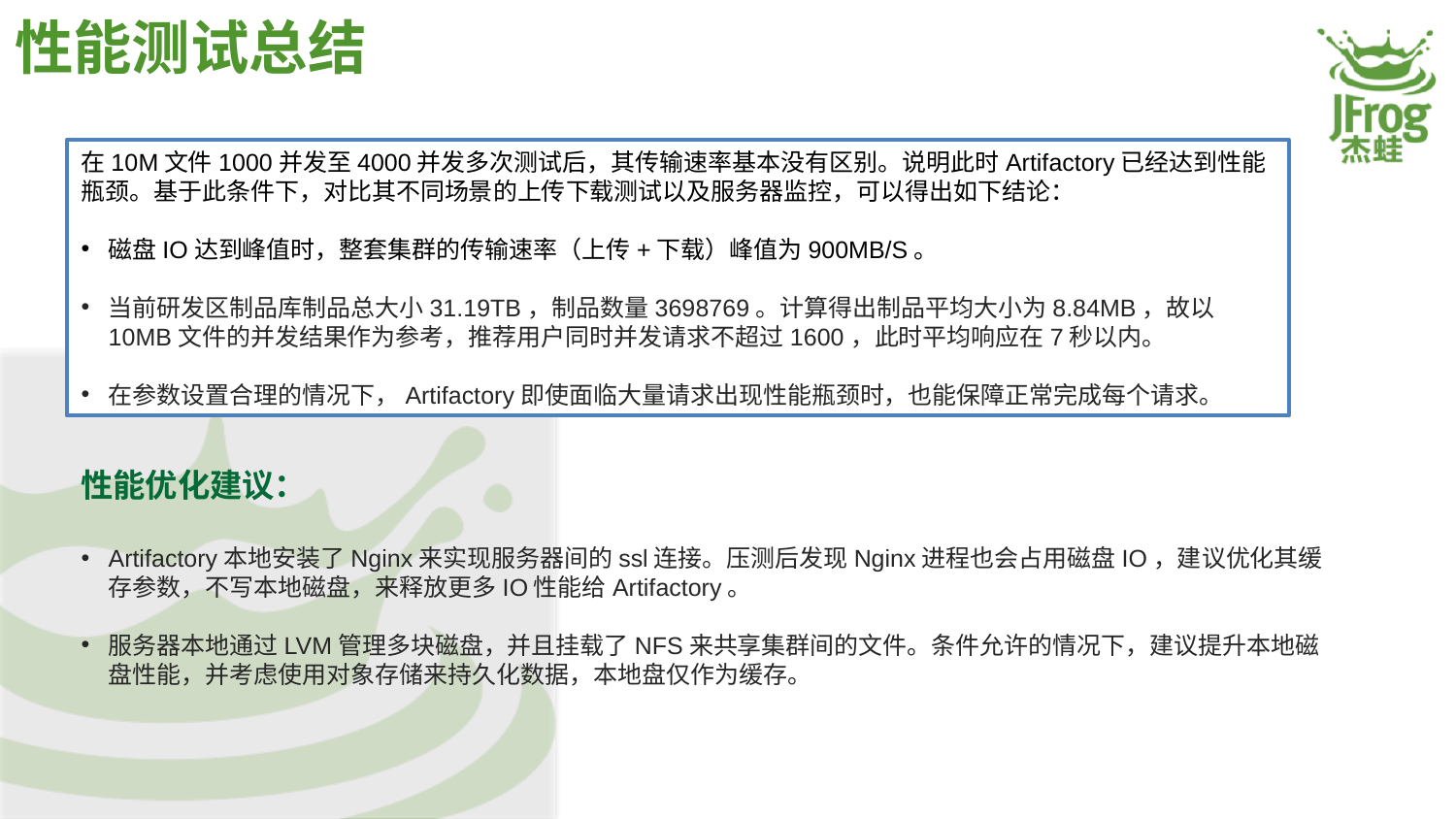

# 性能测试总结
在10M文件1000并发至4000并发多次测试后，其传输速率基本没有区别。说明此时Artifactory已经达到性能瓶颈。基于此条件下，对比其不同场景的上传下载测试以及服务器监控，可以得出如下结论：

磁盘IO达到峰值时，整套集群的传输速率（上传+下载）峰值为900MB/S。

当前研发区制品库制品总大小31.19TB，制品数量3698769。计算得出制品平均大小为8.84MB，故以10MB文件的并发结果作为参考，推荐用户同时并发请求不超过1600，此时平均响应在7秒以内。

在参数设置合理的情况下，Artifactory即使面临大量请求出现性能瓶颈时，也能保障正常完成每个请求。
性能优化建议：

Artifactory本地安装了Nginx来实现服务器间的ssl连接。压测后发现Nginx进程也会占用磁盘IO，建议优化其缓存参数，不写本地磁盘，来释放更多IO性能给Artifactory。

服务器本地通过LVM管理多块磁盘，并且挂载了NFS来共享集群间的文件。条件允许的情况下，建议提升本地磁盘性能，并考虑使用对象存储来持久化数据，本地盘仅作为缓存。